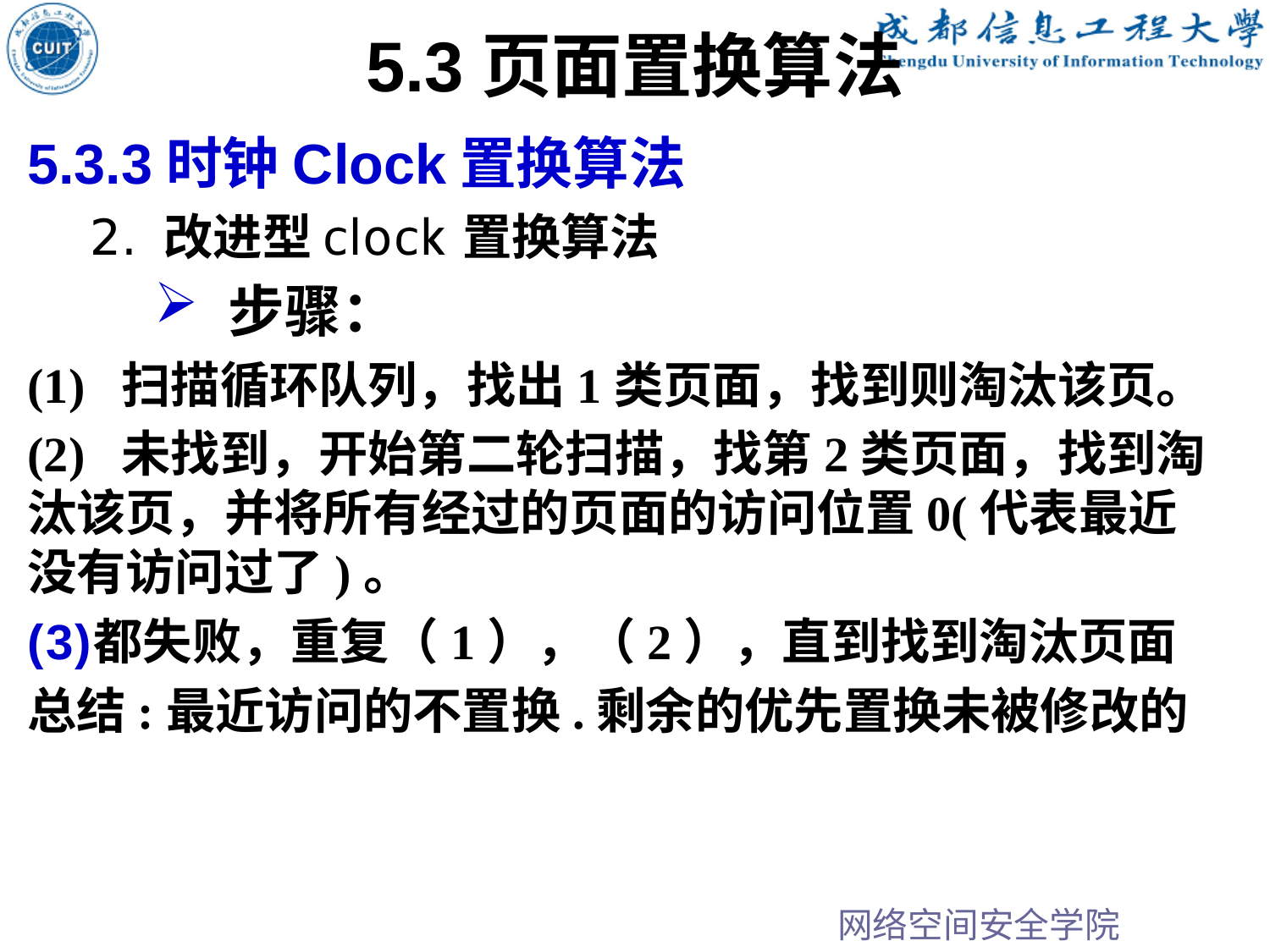

5.3页面置换算法
5.3.3时钟Clock置换算法
2. 改进型clock置换算法
步骤：
(1)  扫描循环队列，找出1类页面，找到则淘汰该页。
(2)  未找到，开始第二轮扫描，找第2类页面，找到淘汰该页，并将所有经过的页面的访问位置0(代表最近没有访问过了)。
都失败，重复（1），（2），直到找到淘汰页面
总结:最近访问的不置换.剩余的优先置换未被修改的